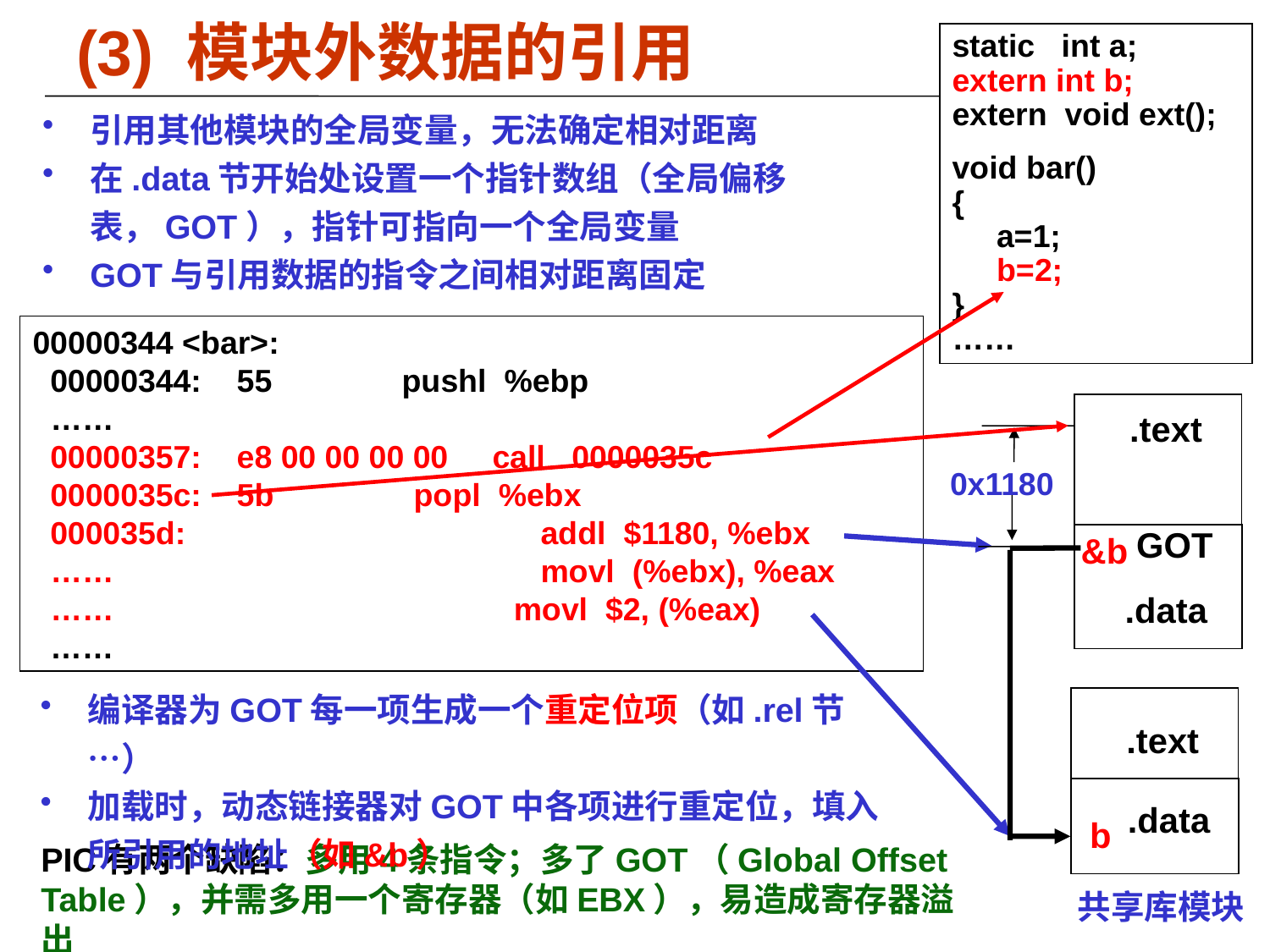

# (3) 模块外数据的引用
static   int a;
extern int b;
extern  void ext();

void bar()
{
     a=1;
     b=2;
}
……
引用其他模块的全局变量，无法确定相对距离
在.data节开始处设置一个指针数组（全局偏移表，GOT），指针可指向一个全局变量
GOT与引用数据的指令之间相对距离固定

00000344 <bar>:
  00000344:    55	             pushl  %ebp
  ……
  00000357:    e8 00 00 00 00     call   0000035c
  0000035c:    5b		popl  %ebx
  000035d:   			addl  $1180, %ebx
  ……      			movl  (%ebx), %eax
  ……                                             movl  $2, (%eax)
  ……

.text
GOT
&b

.data

0x1180

.text

.data
b

共享库模块

编译器为GOT每一项生成一个重定位项（如.rel节…）
加载时，动态链接器对GOT中各项进行重定位，填入所引用的地址（如&b）
PIC有两个缺陷：多用4条指令；多了GOT（Global Offset Table），并需多用一个寄存器（如EBX），易造成寄存器溢出